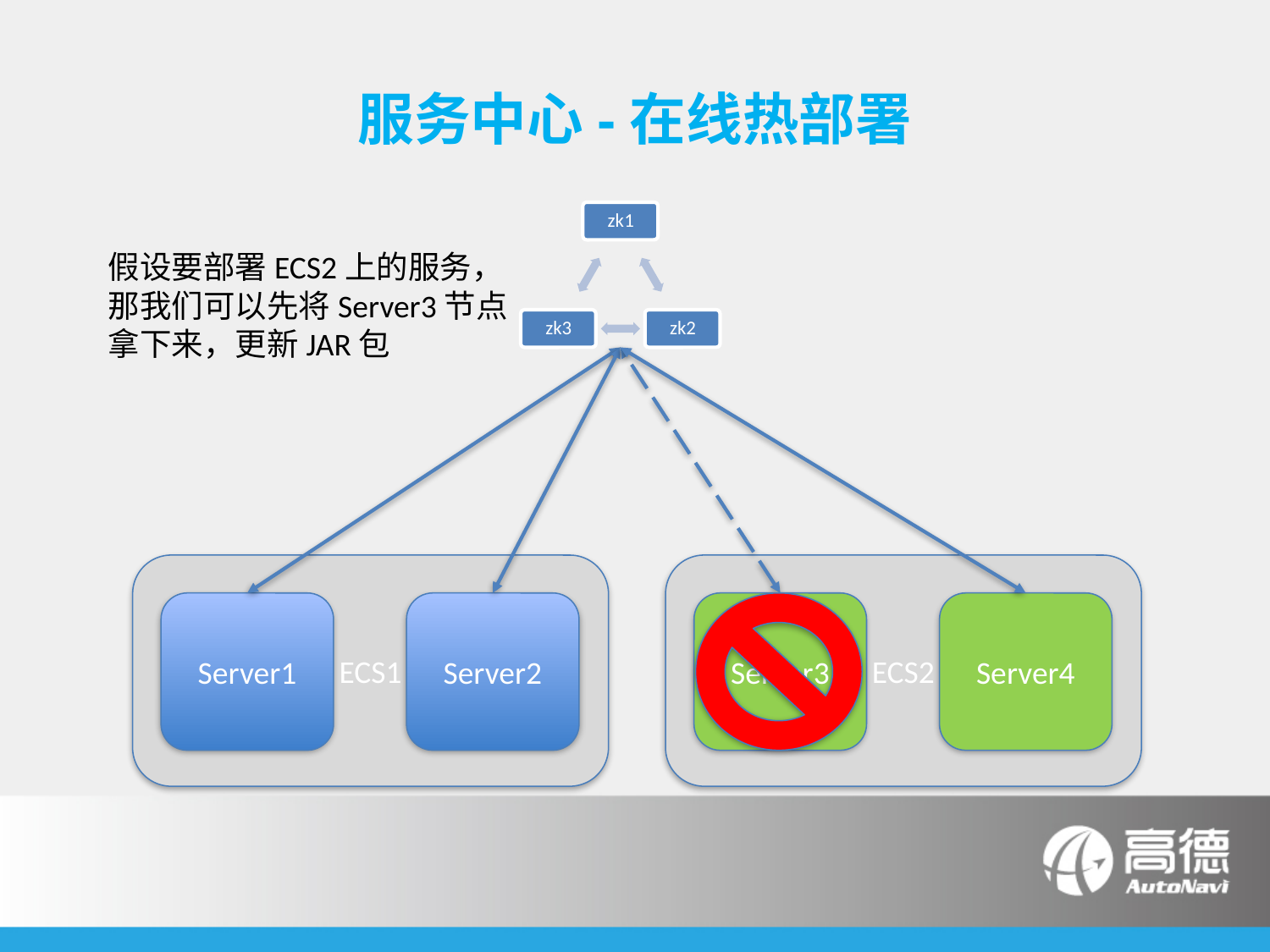

# 服务中心-在线热部署
zk1

zk2

zk3

假设要部署ECS2上的服务，
那我们可以先将Server3节点
拿下来，更新JAR包
ECS1
ECS2
Server1
Server2
Server3
Server4